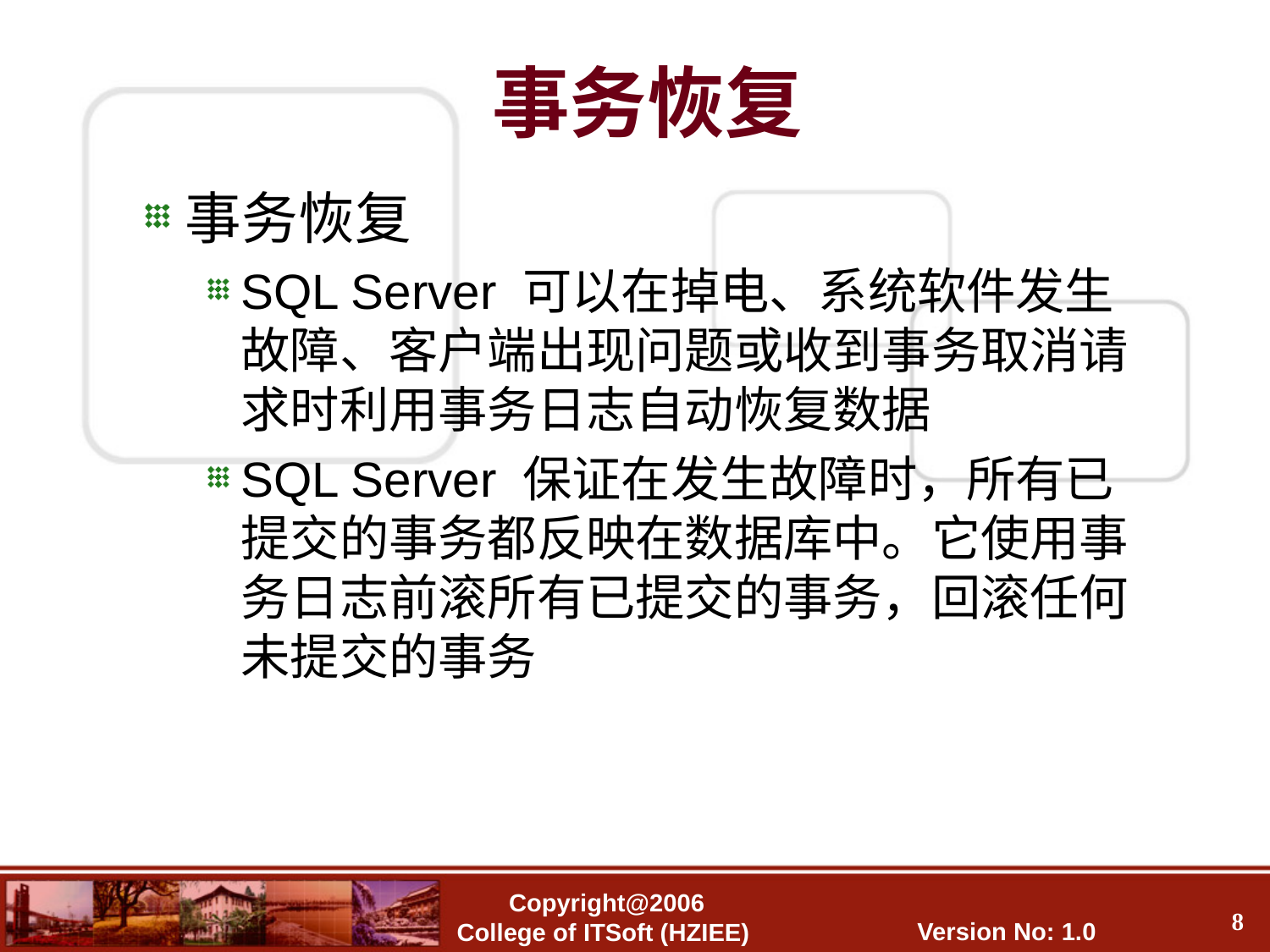

# 事务恢复
事务恢复
SQL Server 可以在掉电、系统软件发生故障、客户端出现问题或收到事务取消请求时利用事务日志自动恢复数据
SQL Server 保证在发生故障时，所有已提交的事务都反映在数据库中。它使用事务日志前滚所有已提交的事务，回滚任何未提交的事务